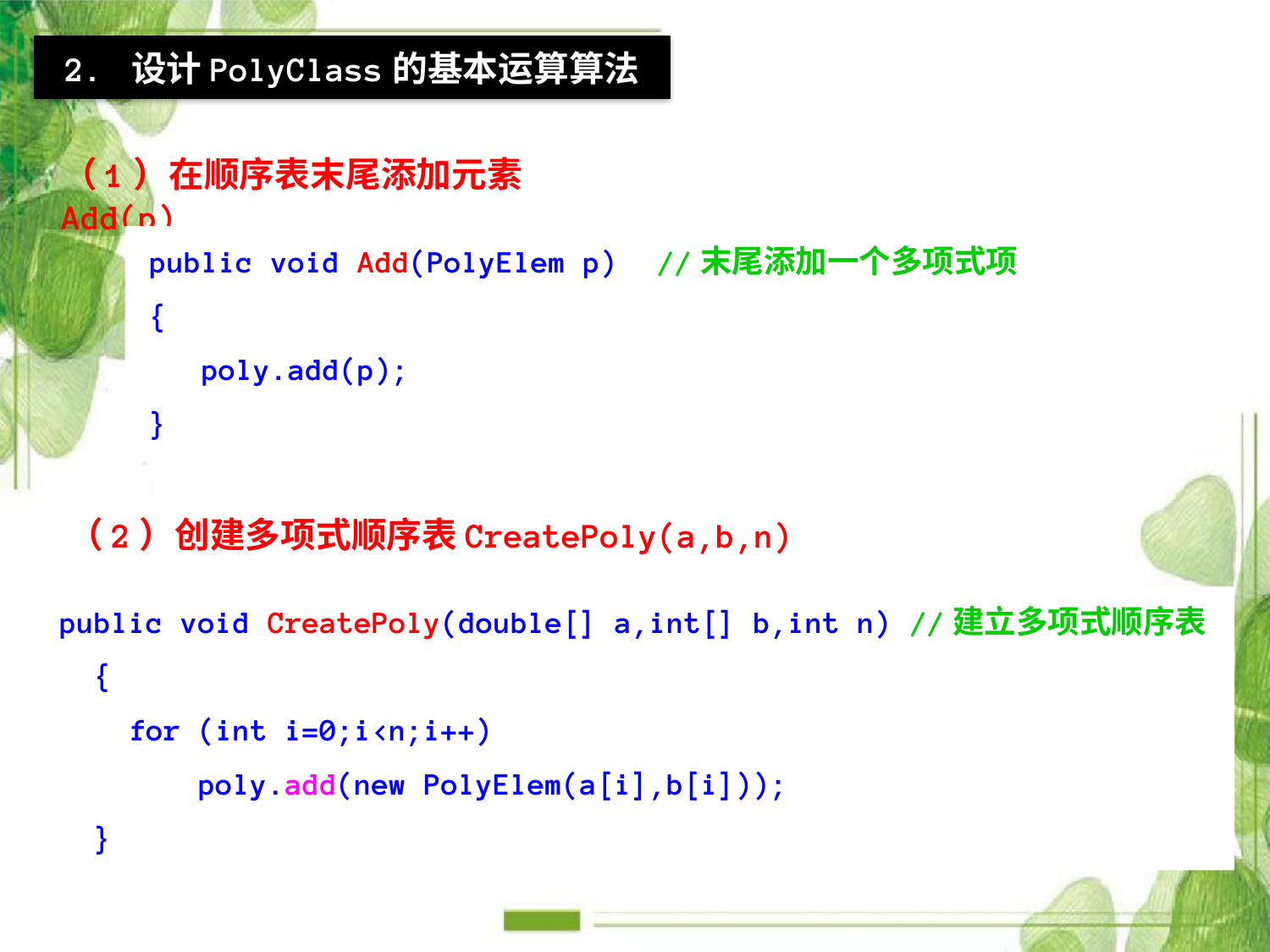

2. 设计PolyClass的基本运算算法
（1）在顺序表末尾添加元素Add(p)
public void Add(PolyElem p)	//末尾添加一个多项式项
{
   poly.add(p);
}
（2）创建多项式顺序表CreatePoly(a,b,n)
public void CreatePoly(double[] a,int[] b,int n) //建立多项式顺序表
  {
    for (int i=0;i<n;i++)
        poly.add(new PolyElem(a[i],b[i]));
  }